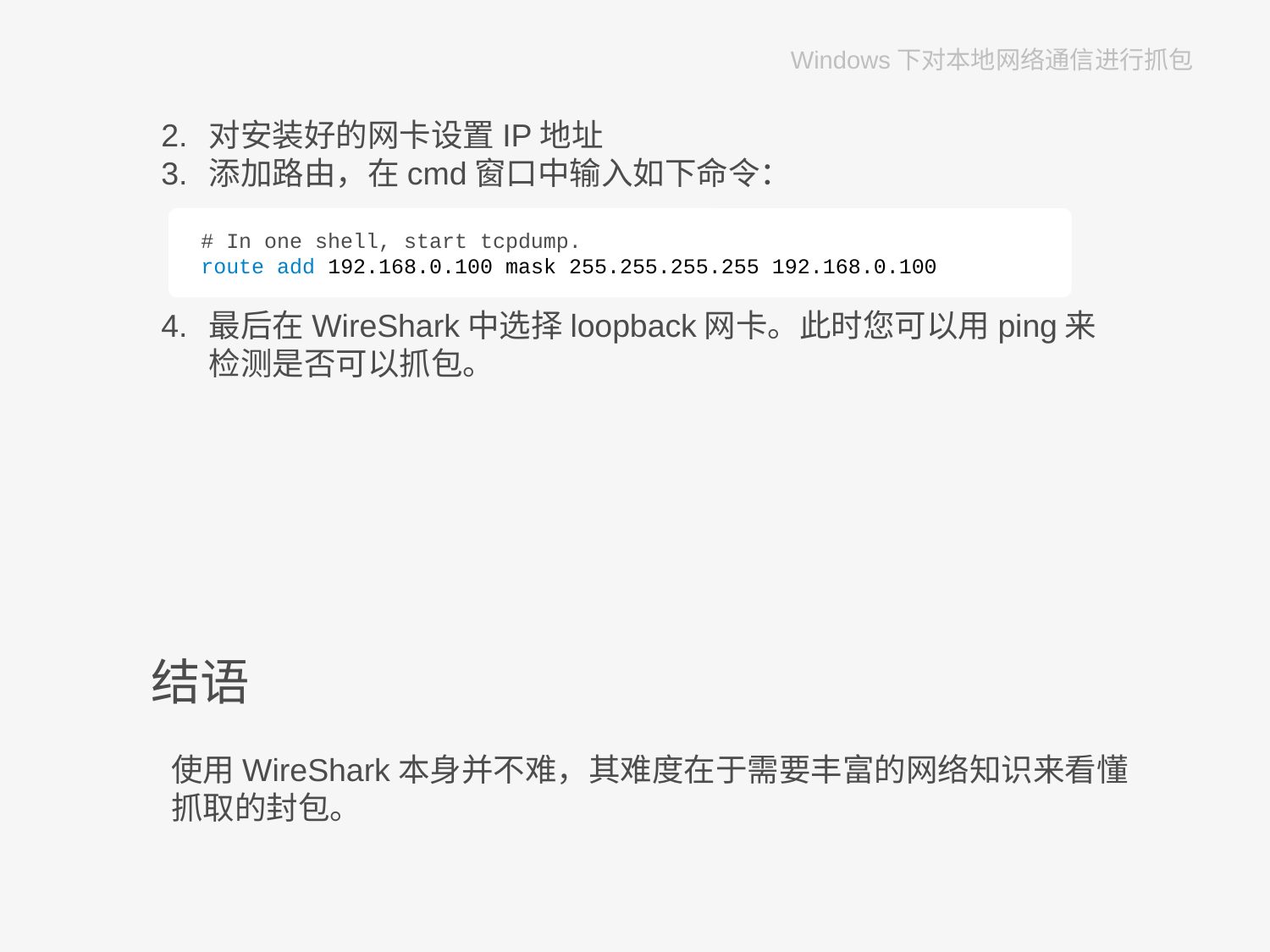

# Windows下对本地网络通信进行抓包
对安装好的网卡设置IP地址
添加路由，在cmd窗口中输入如下命令：
最后在WireShark中选择loopback网卡。此时您可以用ping来检测是否可以抓包。

# In one shell, start tcpdump.
route add 192.168.0.100 mask 255.255.255.255 192.168.0.100
结语

使用WireShark本身并不难，其难度在于需要丰富的网络知识来看懂抓取的封包。